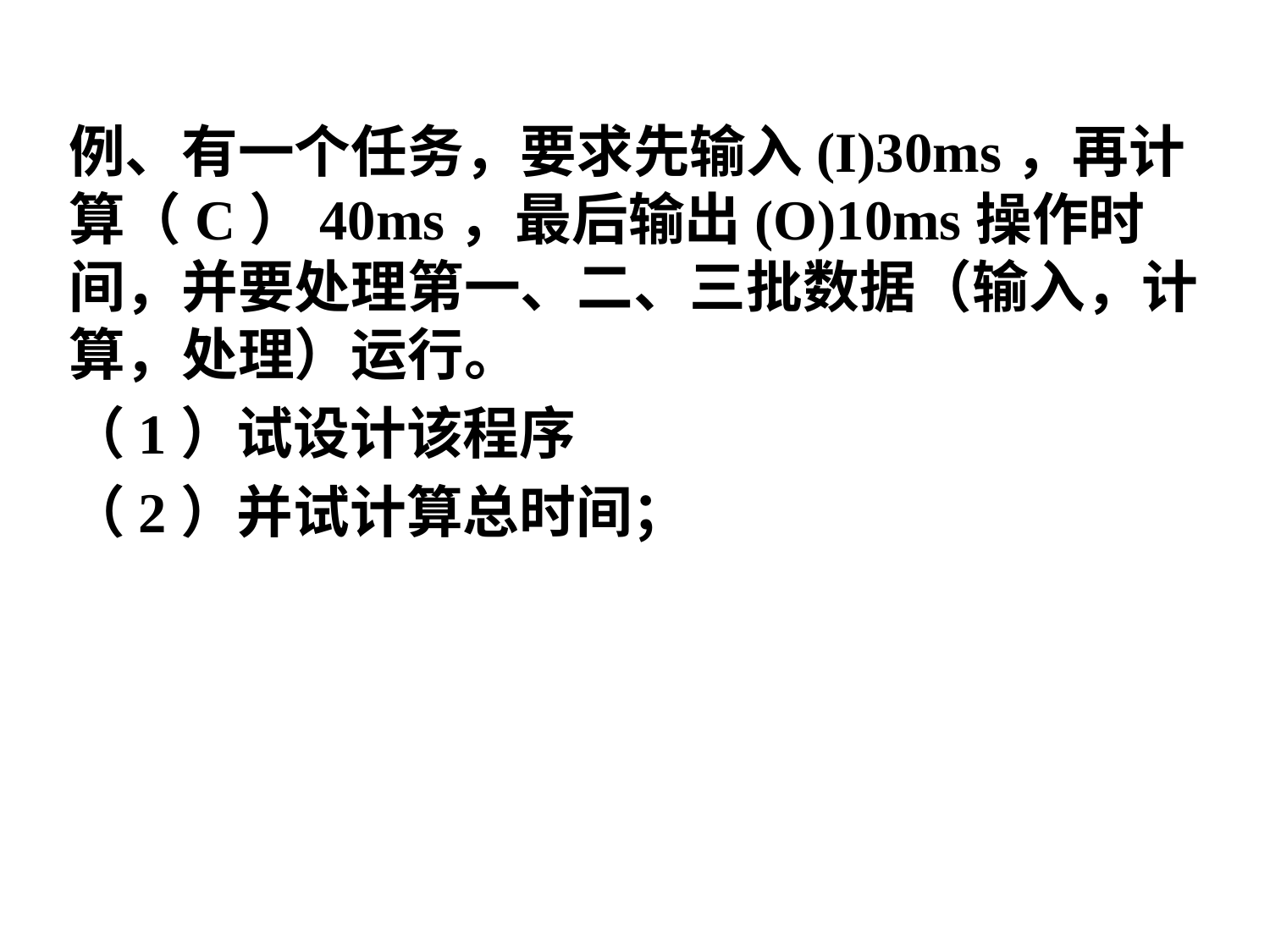

例、有一个任务，要求先输入(I)30ms，再计算（C）40ms，最后输出(O)10ms操作时间，并要处理第一、二、三批数据（输入，计算，处理）运行。
（1）试设计该程序
（2）并试计算总时间；